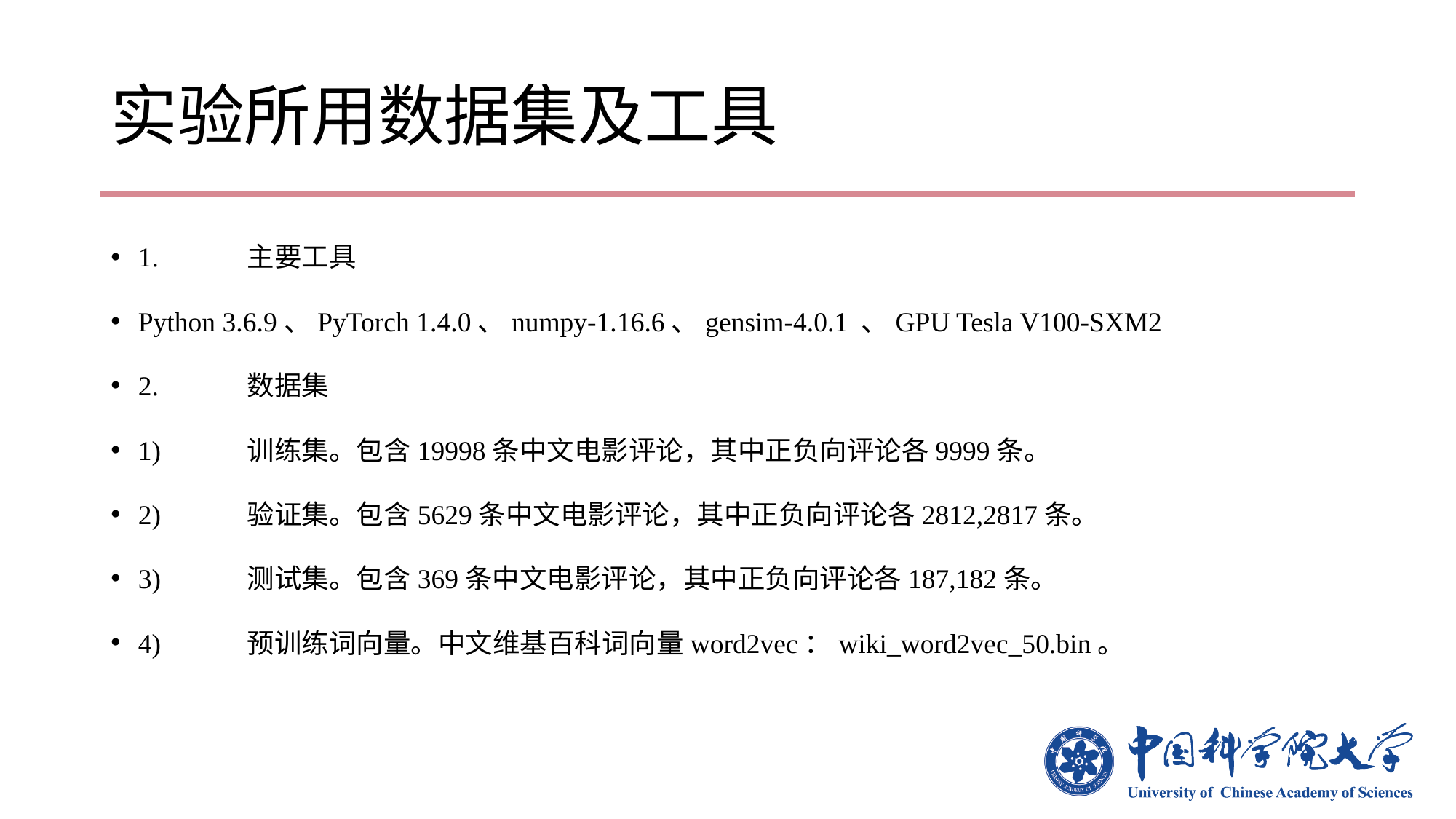

# 实验所用数据集及工具
1.	主要工具
Python 3.6.9、PyTorch 1.4.0、numpy-1.16.6、gensim-4.0.1 、GPU Tesla V100-SXM2
2.	数据集
1)	训练集。包含19998条中文电影评论，其中正负向评论各9999条。
2)	验证集。包含5629条中文电影评论，其中正负向评论各2812,2817条。
3)	测试集。包含369条中文电影评论，其中正负向评论各187,182条。
4)	预训练词向量。中文维基百科词向量word2vec：wiki_word2vec_50.bin。